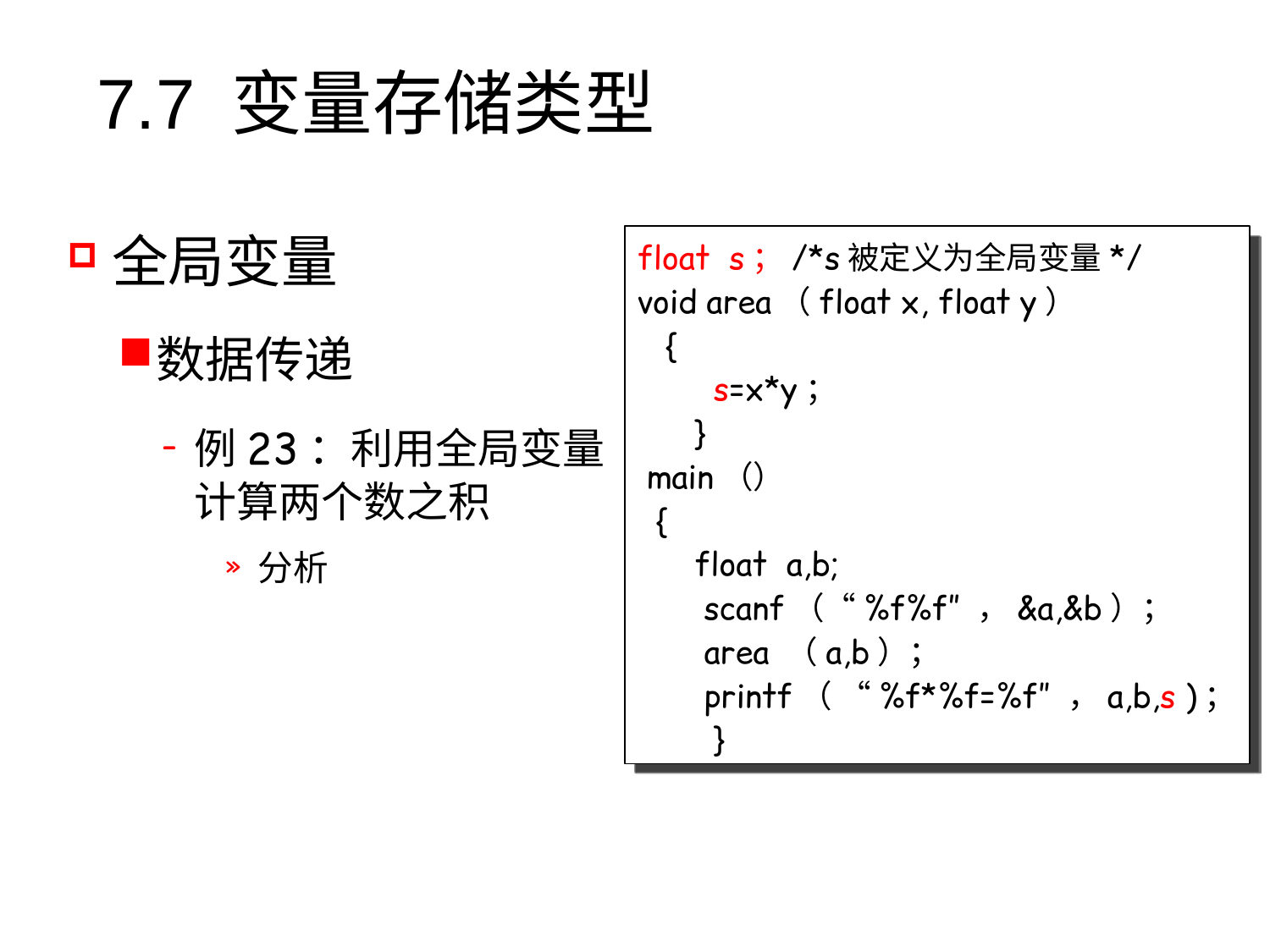

# 7.7 变量存储类型
全局变量
数据传递
例23：利用全局变量计算两个数之积
分析
float  s；/*s被定义为全局变量*/
void area（float x, float y）
   {
        s=x*y；
      }
 main（）
  {
      float  a,b;
       scanf（“%f%f” ，&a,&b）；
       area （a,b）；
       printf（ “%f*%f=%f” ，a,b,s )；
        }